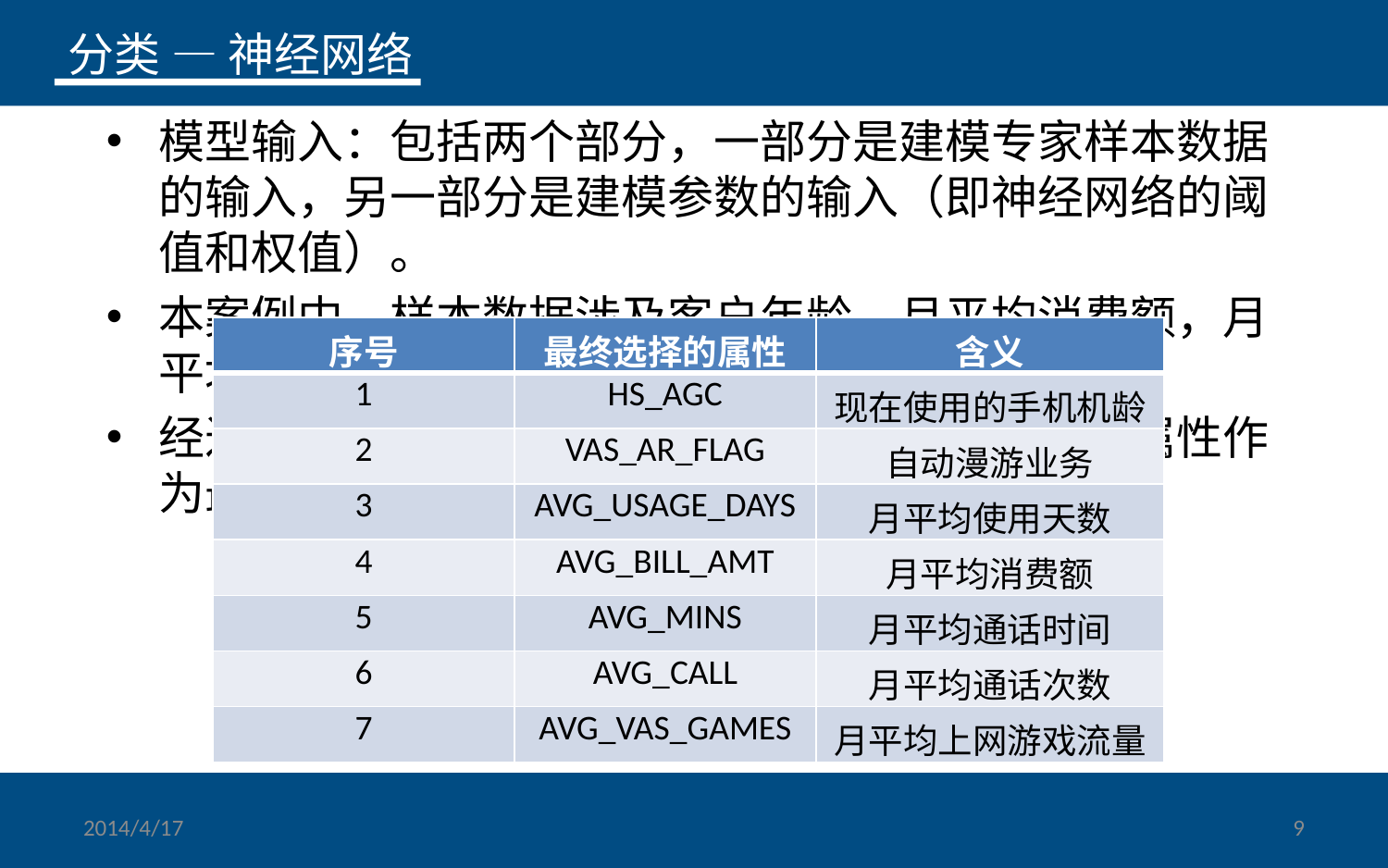

分类 — 神经网络

模型输入：包括两个部分，一部分是建模专家样本数据的输入，另一部分是建模参数的输入（即神经网络的阈值和权值）。
本案例中，样本数据涉及客户年龄，月平均消费额，月平均通话时长等250个属性。
经过属性相关性比较后，选取相关度最大的几个属性作为最终的输入数据，如下表所示：
| 序号 | 最终选择的属性 | 含义 |
| --- | --- | --- |
| 1 | HS\_AGC | 现在使用的手机机龄 |
| 2 | VAS\_AR\_FLAG | 自动漫游业务 |
| 3 | AVG\_USAGE\_DAYS | 月平均使用天数 |
| 4 | AVG\_BILL\_AMT | 月平均消费额 |
| 5 | AVG\_MINS | 月平均通话时间 |
| 6 | AVG\_CALL | 月平均通话次数 |
| 7 | AVG\_VAS\_GAMES | 月平均上网游戏流量 |
2014/4/17
9